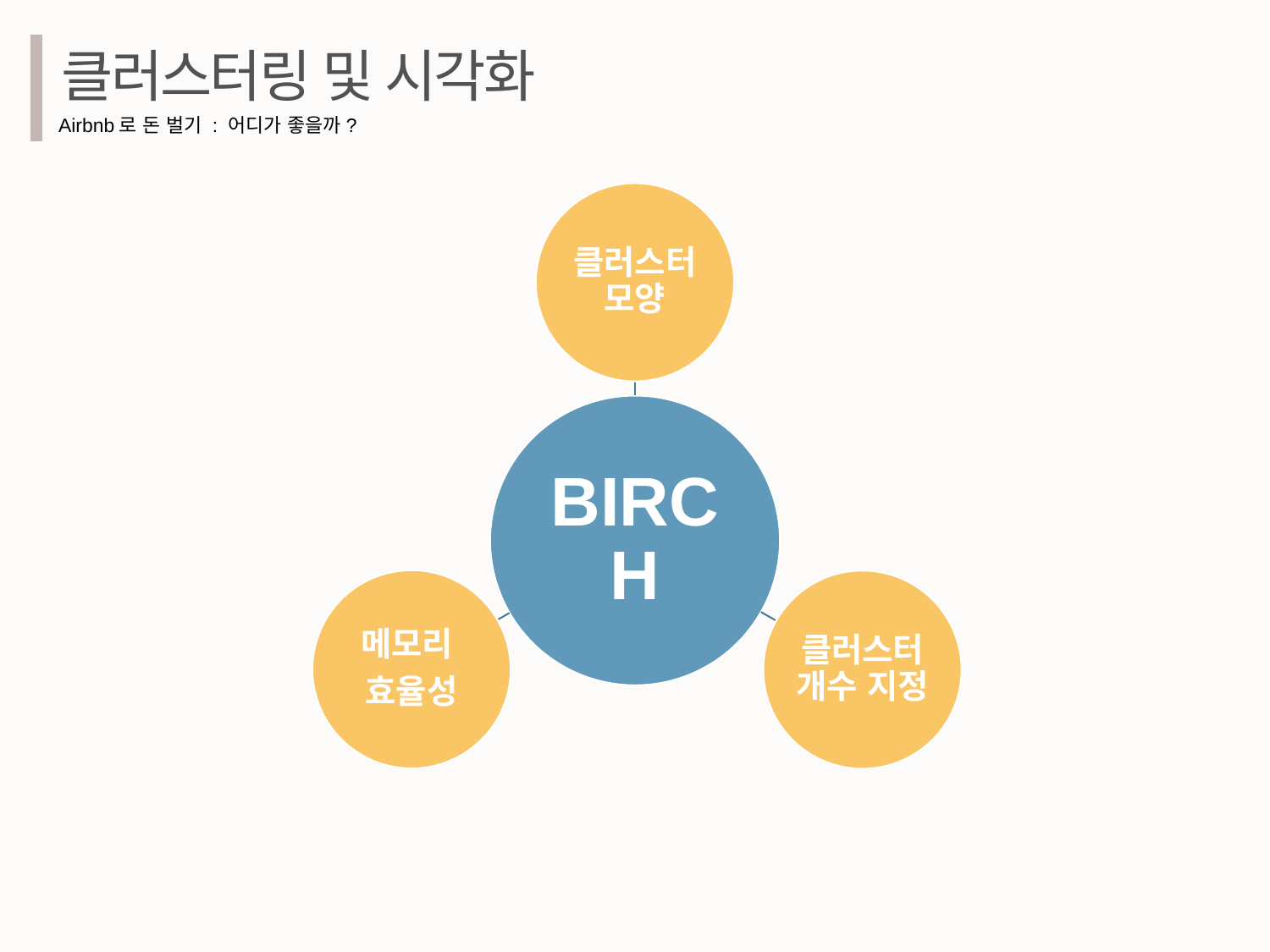

클러스터링 및 시각화
Airbnb로 돈 벌기 : 어디가 좋을까?
BIRCH

클러스터 모양

클러스터 개수 지정

메모리
효율성